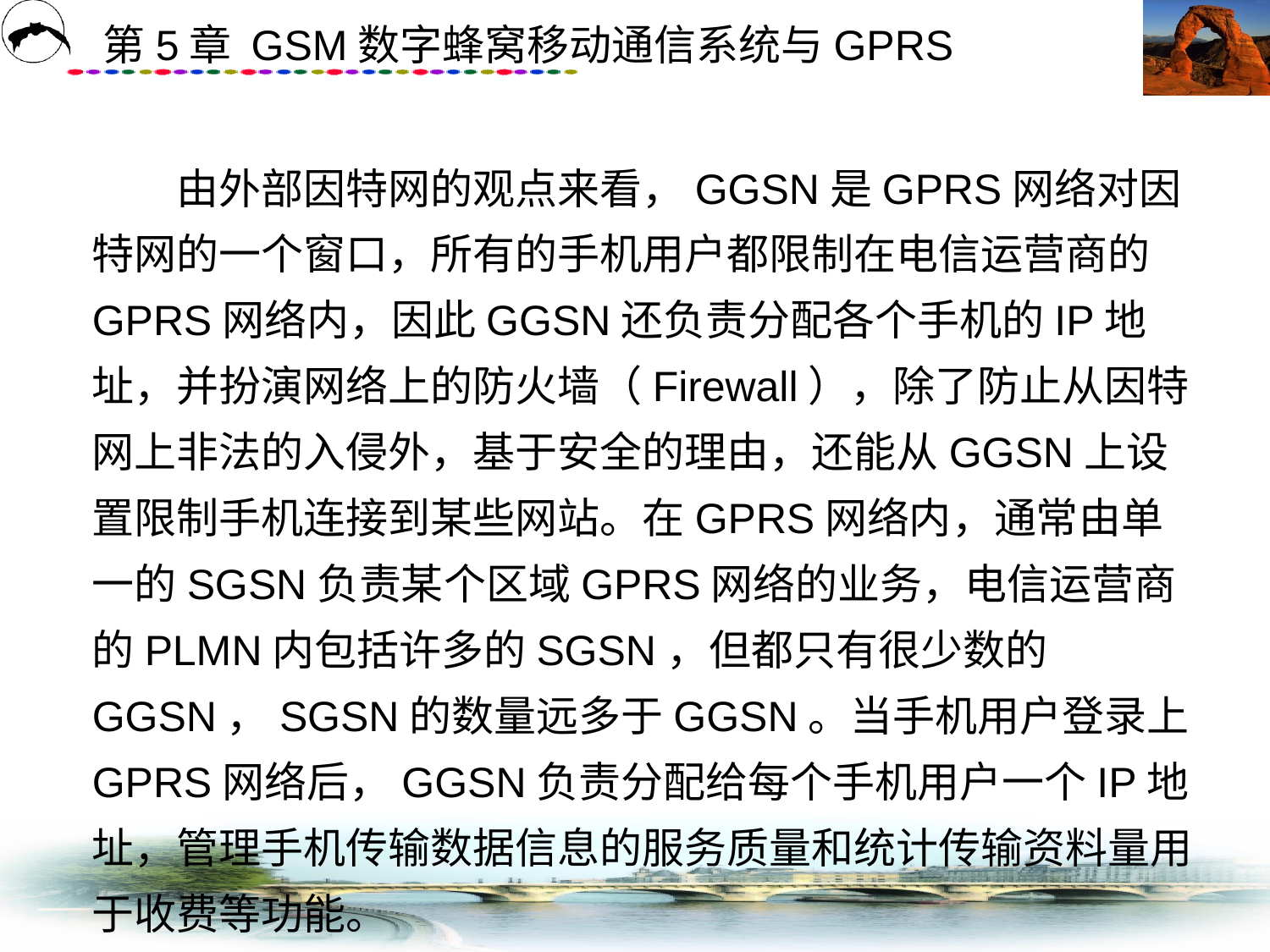

# 由外部因特网的观点来看，GGSN是GPRS网络对因特网的一个窗口，所有的手机用户都限制在电信运营商的GPRS网络内，因此GGSN还负责分配各个手机的IP地址，并扮演网络上的防火墙（Firewall），除了防止从因特网上非法的入侵外，基于安全的理由，还能从GGSN上设置限制手机连接到某些网站。在GPRS网络内，通常由单一的SGSN负责某个区域GPRS网络的业务，电信运营商的PLMN内包括许多的SGSN，但都只有很少数的GGSN，SGSN的数量远多于GGSN。当手机用户登录上GPRS网络后，GGSN负责分配给每个手机用户一个IP地址，管理手机传输数据信息的服务质量和统计传输资料量用于收费等功能。